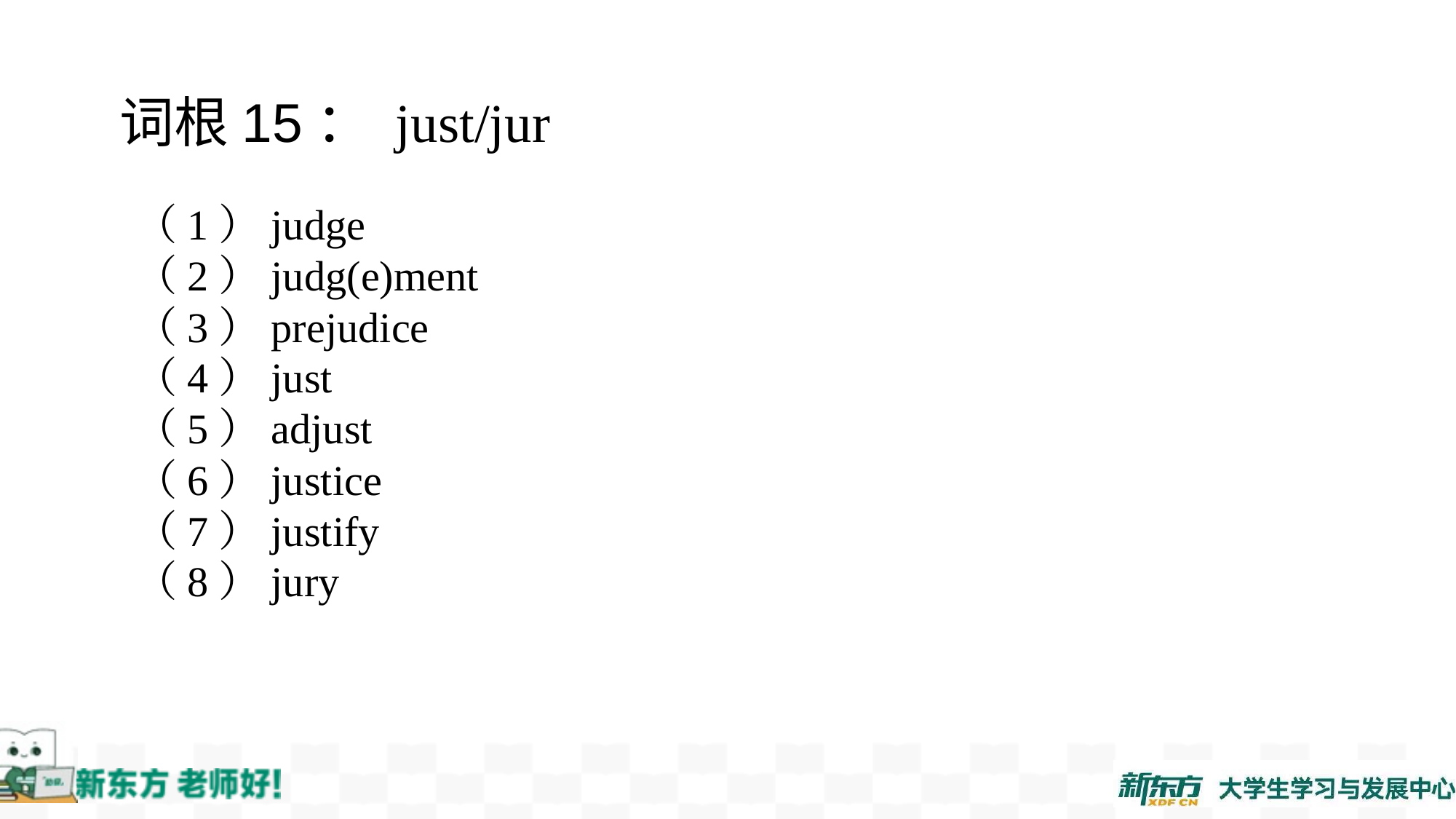

词根15： just/jur

（1）judge
（2）judg(e)ment
（3）prejudice
（4）just
（5）adjust
（6）justice
（7）justify
（8）jury